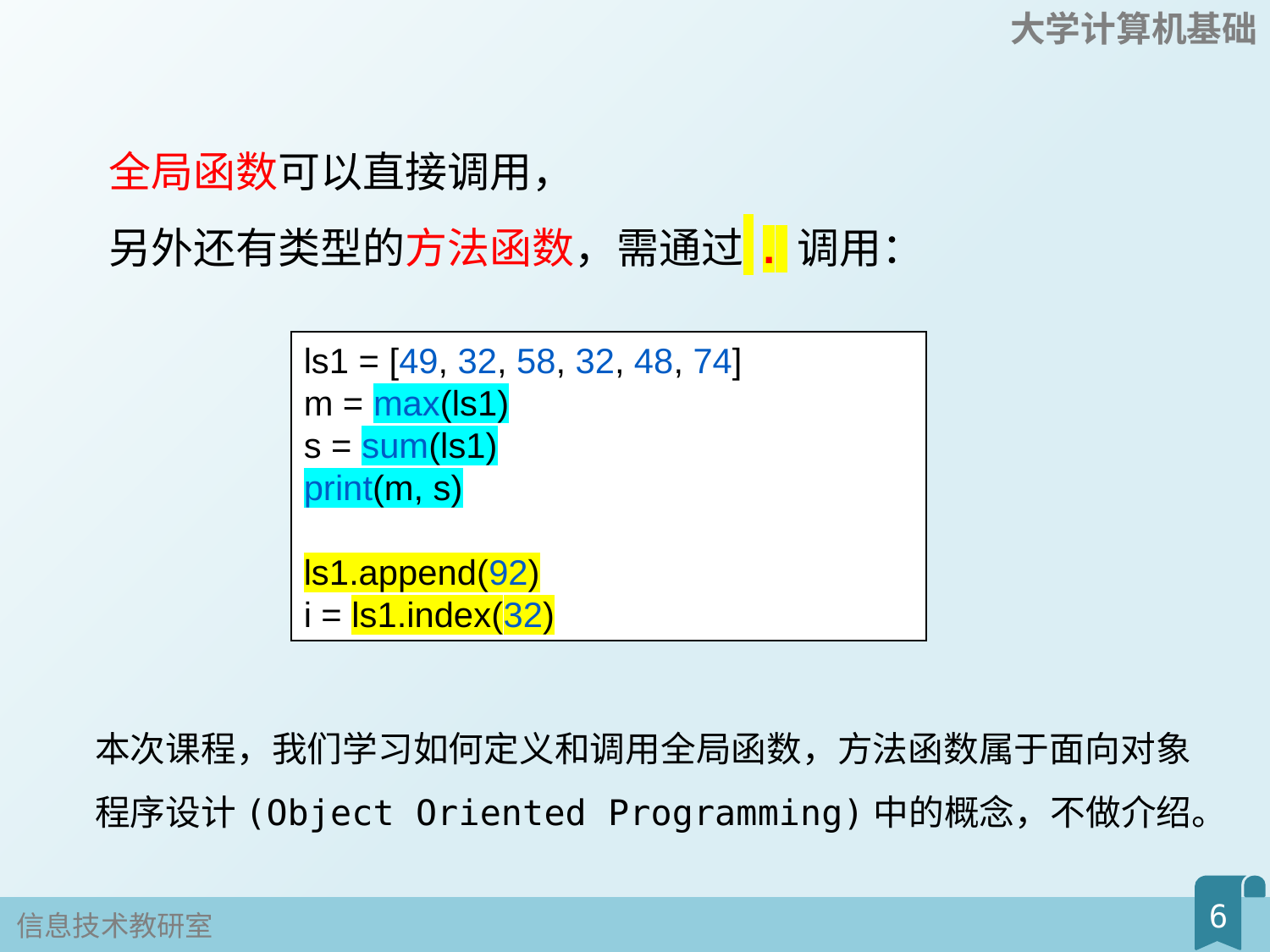

全局函数可以直接调用，
另外还有类型的方法函数，需通过 . 调用：
ls1 = [49, 32, 58, 32, 48, 74]
m = max(ls1)
s = sum(ls1)
print(m, s)
ls1.append(92)
i = ls1.index(32)
本次课程，我们学习如何定义和调用全局函数，方法函数属于面向对象程序设计(Object Oriented Programming)中的概念，不做介绍。
6